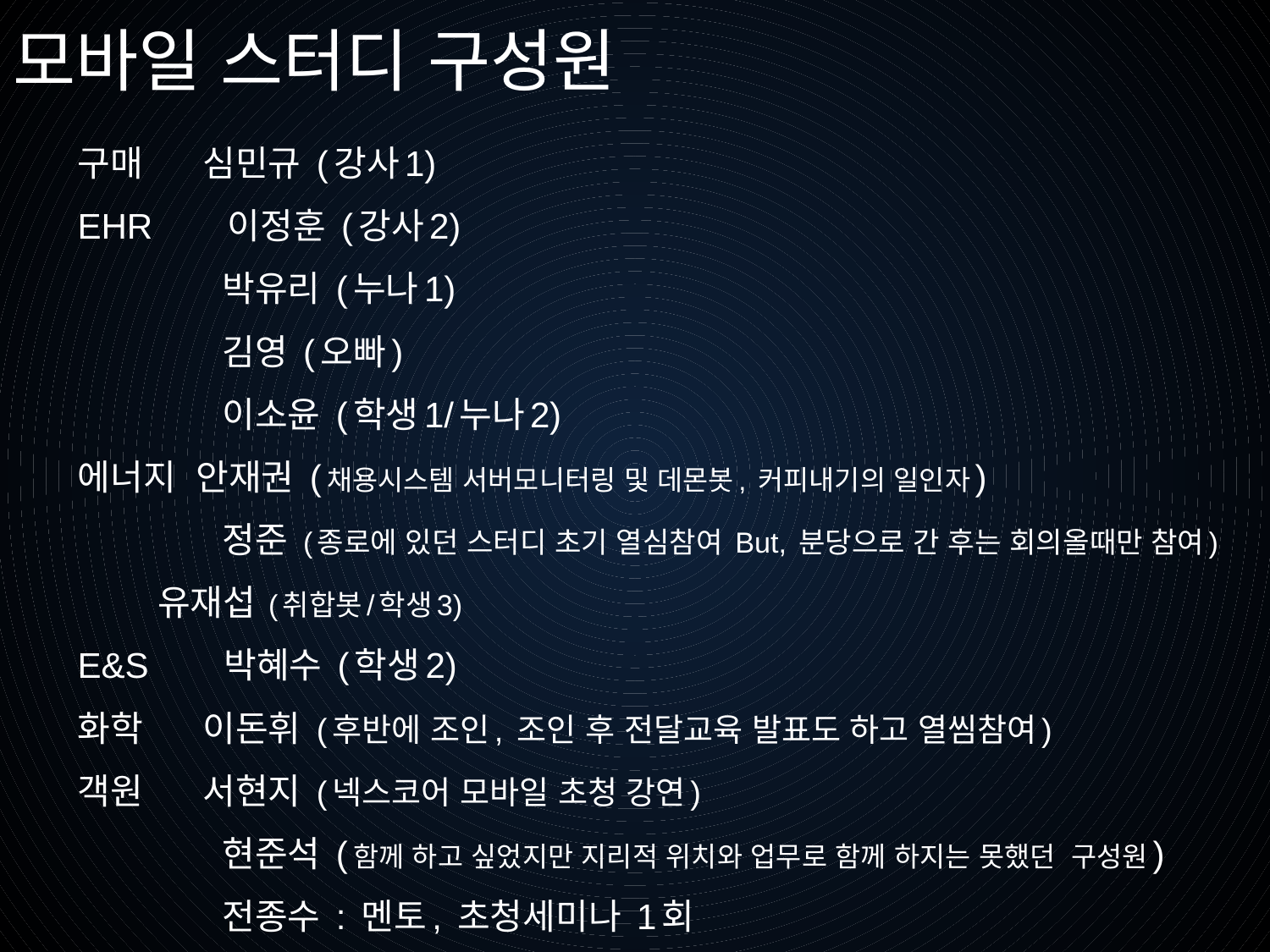

# 모바일 스터디 구성원
구매      심민규 (강사1)
EHR       이정훈 (강사2)
              박유리 (누나1)
              김영 (오빠)
              이소윤 (학생1/누나2)
에너지  안재권 (채용시스템 서버모니터링 및 데몬봇, 커피내기의 일인자)
              정준 (종로에 있던 스터디 초기 열심참여 But, 분당으로 간 후는 회의올때만 참여)
	유재섭 (취합봇/학생3)
E&S       박혜수 (학생2)
화학      이돈휘 (후반에 조인, 조인 후 전달교육 발표도 하고 열씸참여)
객원      서현지 (넥스코어 모바일 초청 강연)
              현준석 (함께 하고 싶었지만 지리적 위치와 업무로 함께 하지는 못했던  구성원)
              전종수 : 멘토, 초청세미나 1회